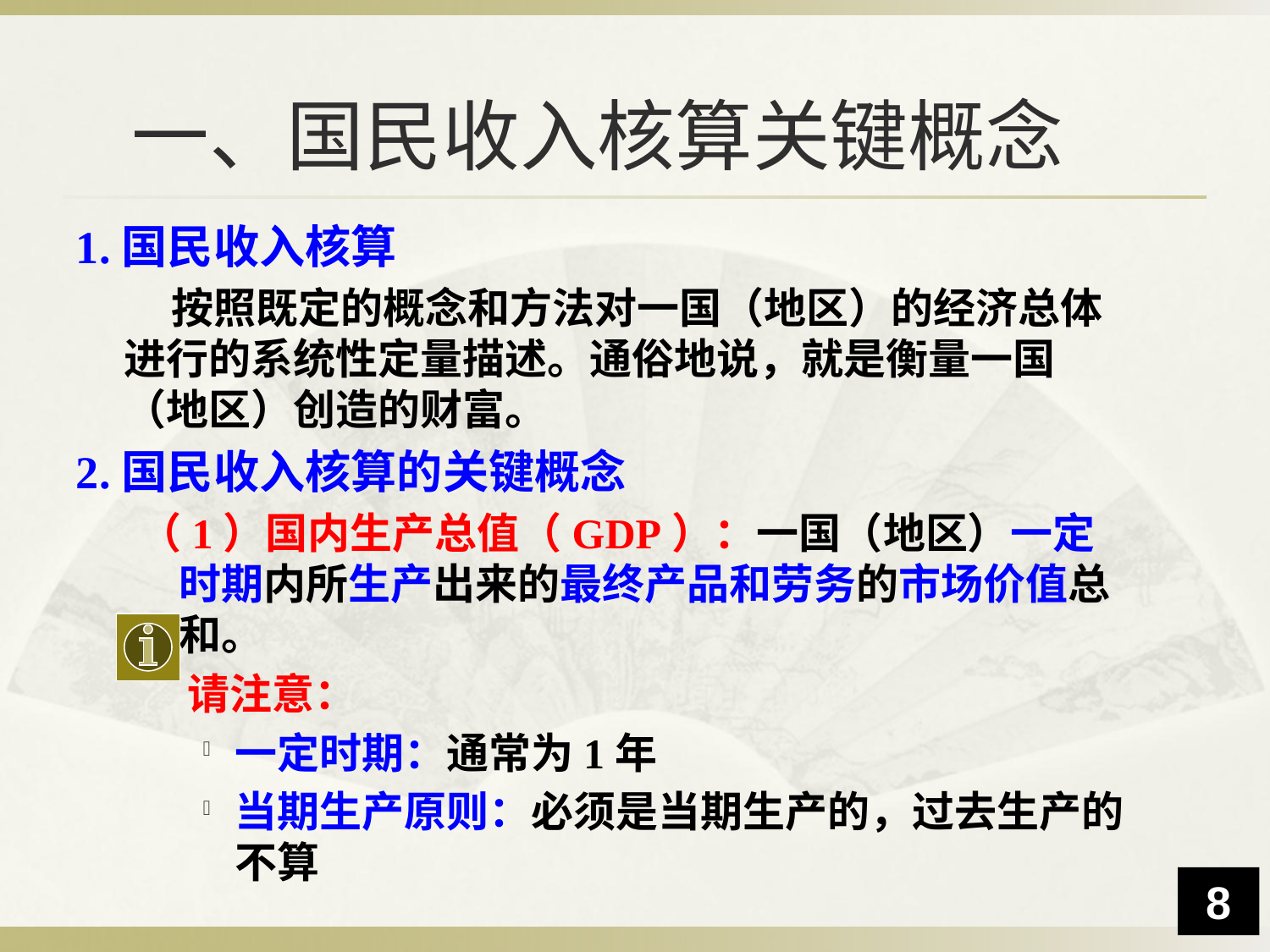

# 一、国民收入核算关键概念
1.国民收入核算
         按照既定的概念和方法对一国（地区）的经济总体进行的系统性定量描述。通俗地说，就是衡量一国（地区）创造的财富。
2.国民收入核算的关键概念
（1）国内生产总值（GDP）：一国（地区）一定时期内所生产出来的最终产品和劳务的市场价值总和。
    请注意：
一定时期：通常为1年
当期生产原则：必须是当期生产的，过去生产的不算

8